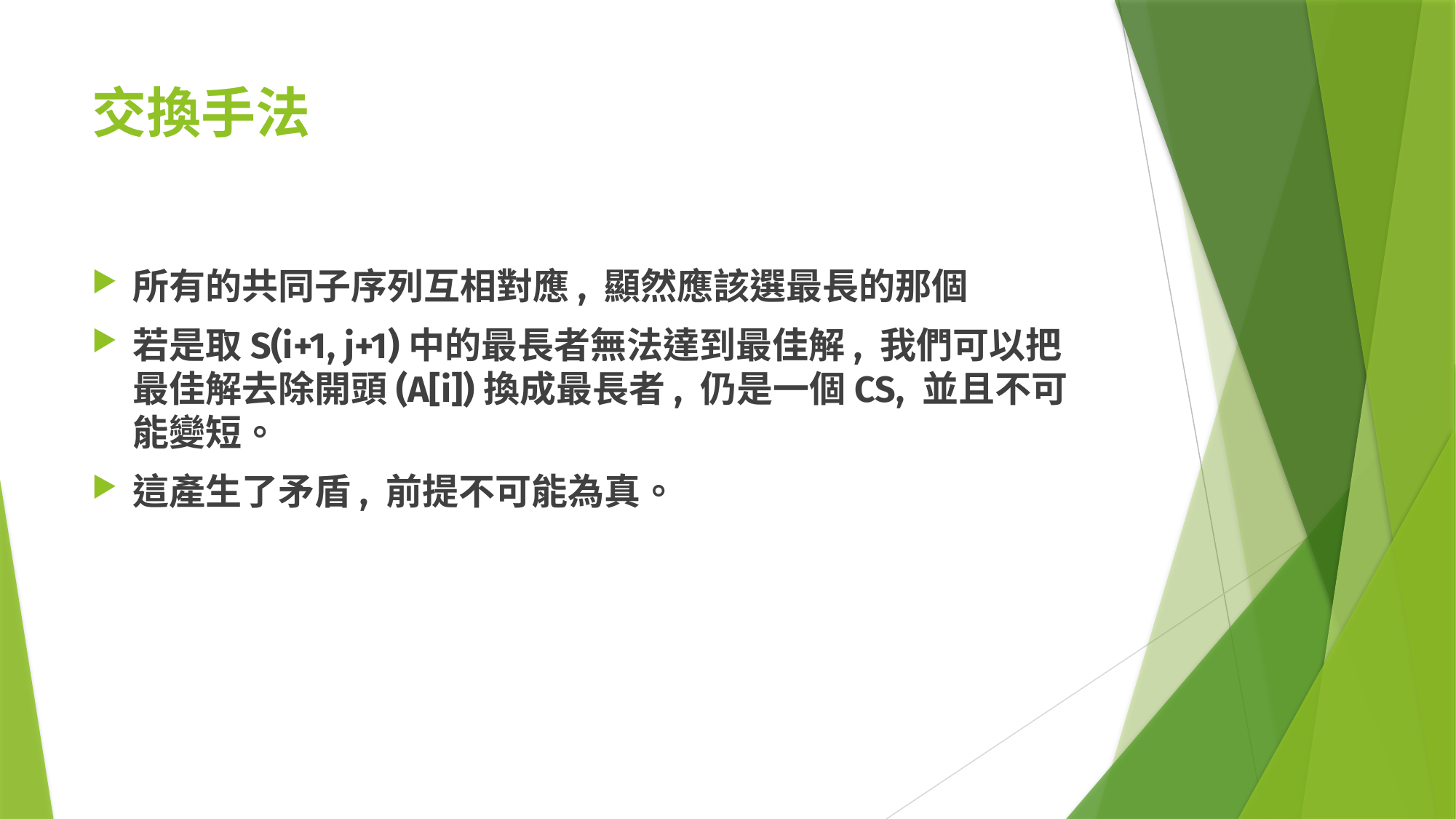

# 交換手法
所有的共同子序列互相對應, 顯然應該選最長的那個
若是取S(i+1, j+1)中的最長者無法達到最佳解, 我們可以把最佳解去除開頭(A[i])換成最長者, 仍是一個CS, 並且不可能變短。
這產生了矛盾, 前提不可能為真。